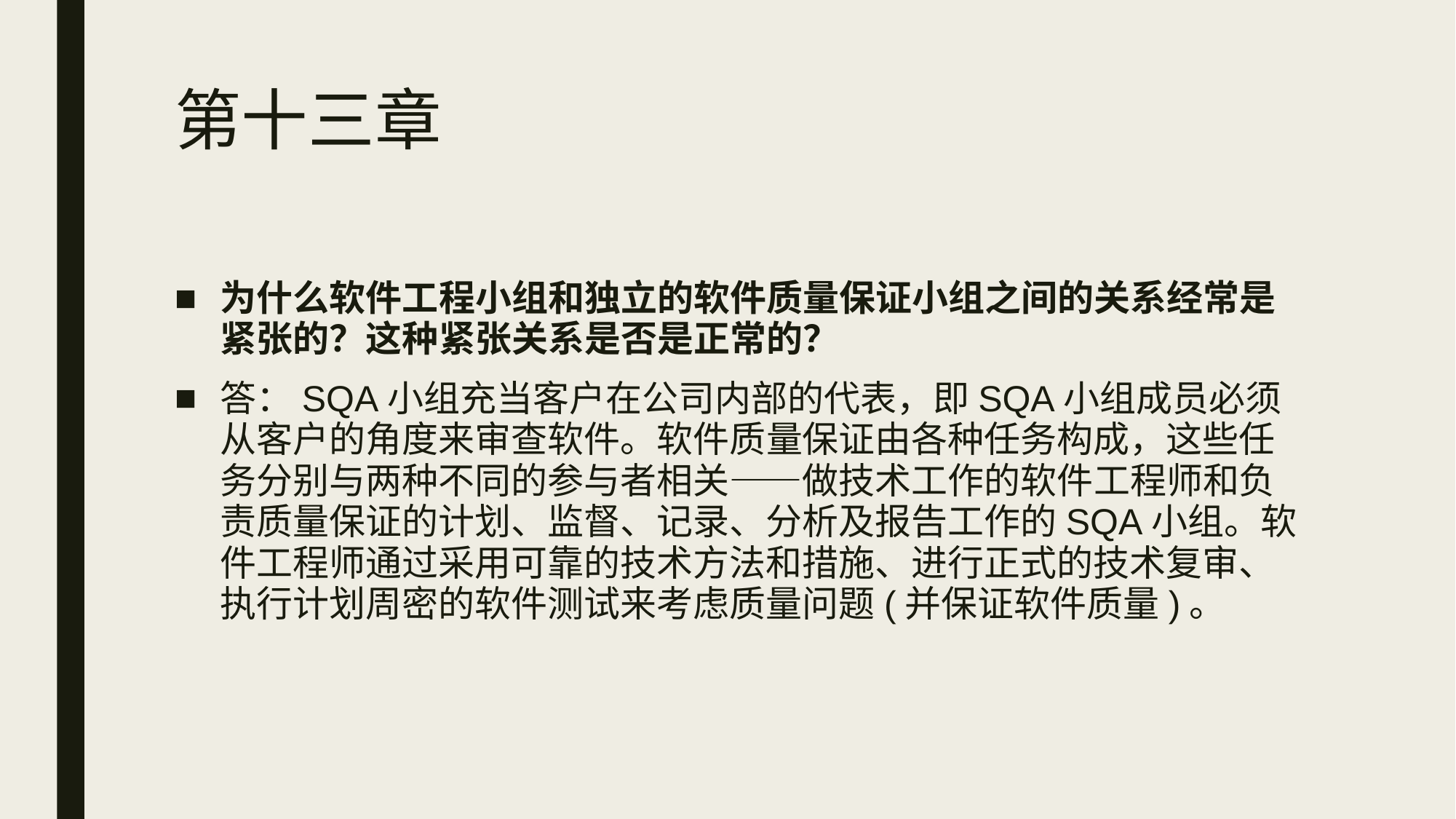

# 第十三章
为什么软件工程小组和独立的软件质量保证小组之间的关系经常是紧张的？这种紧张关系是否是正常的？
答：SQA小组充当客户在公司内部的代表，即SQA小组成员必须从客户的角度来审查软件。软件质量保证由各种任务构成，这些任务分别与两种不同的参与者相关——做技术工作的软件工程师和负责质量保证的计划、监督、记录、分析及报告工作的SQA小组。软件工程师通过采用可靠的技术方法和措施、进行正式的技术复审、执行计划周密的软件测试来考虑质量问题(并保证软件质量)。